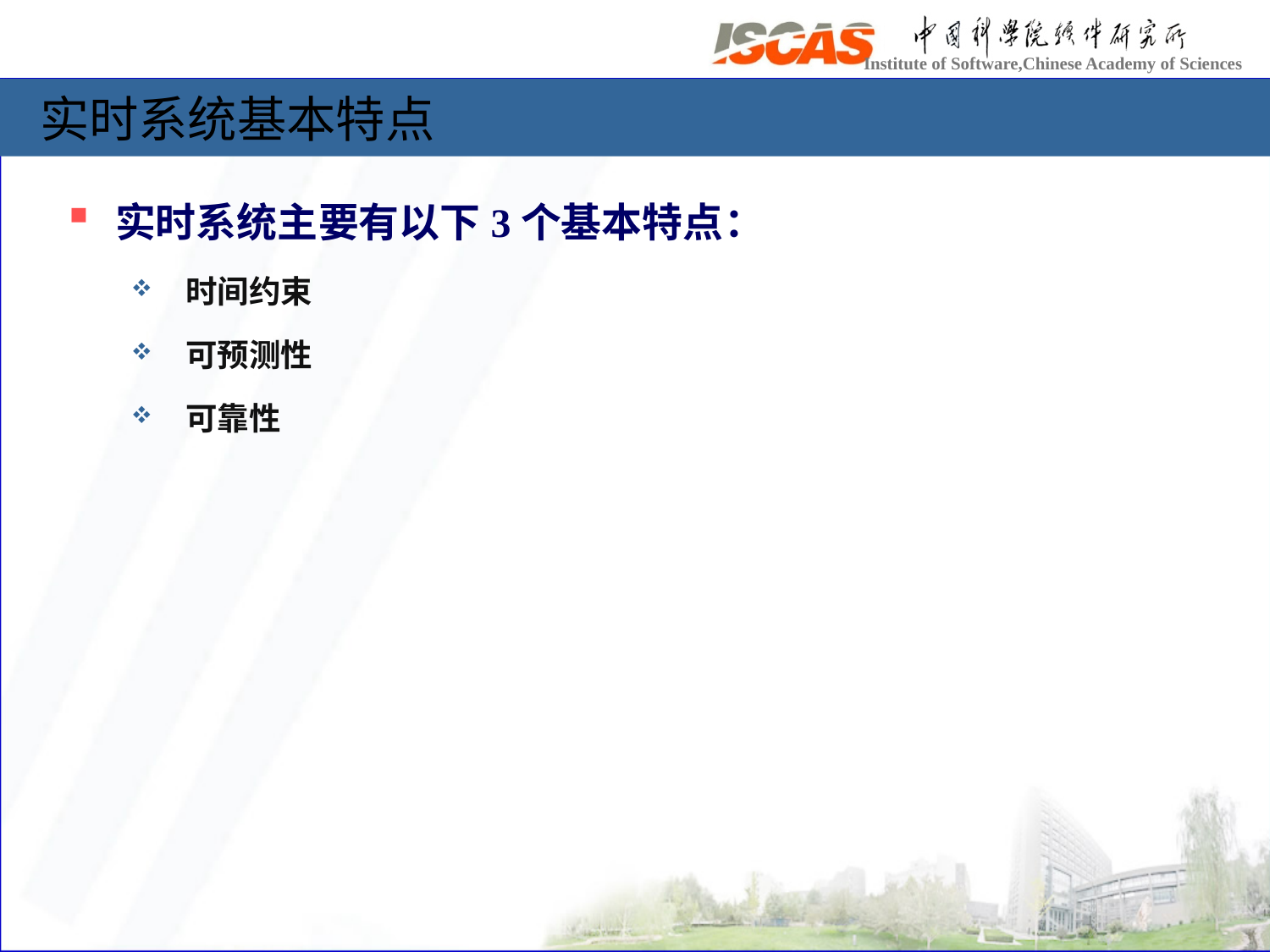

实时系统基本特点
实时系统主要有以下3个基本特点：
 时间约束
 可预测性
 可靠性